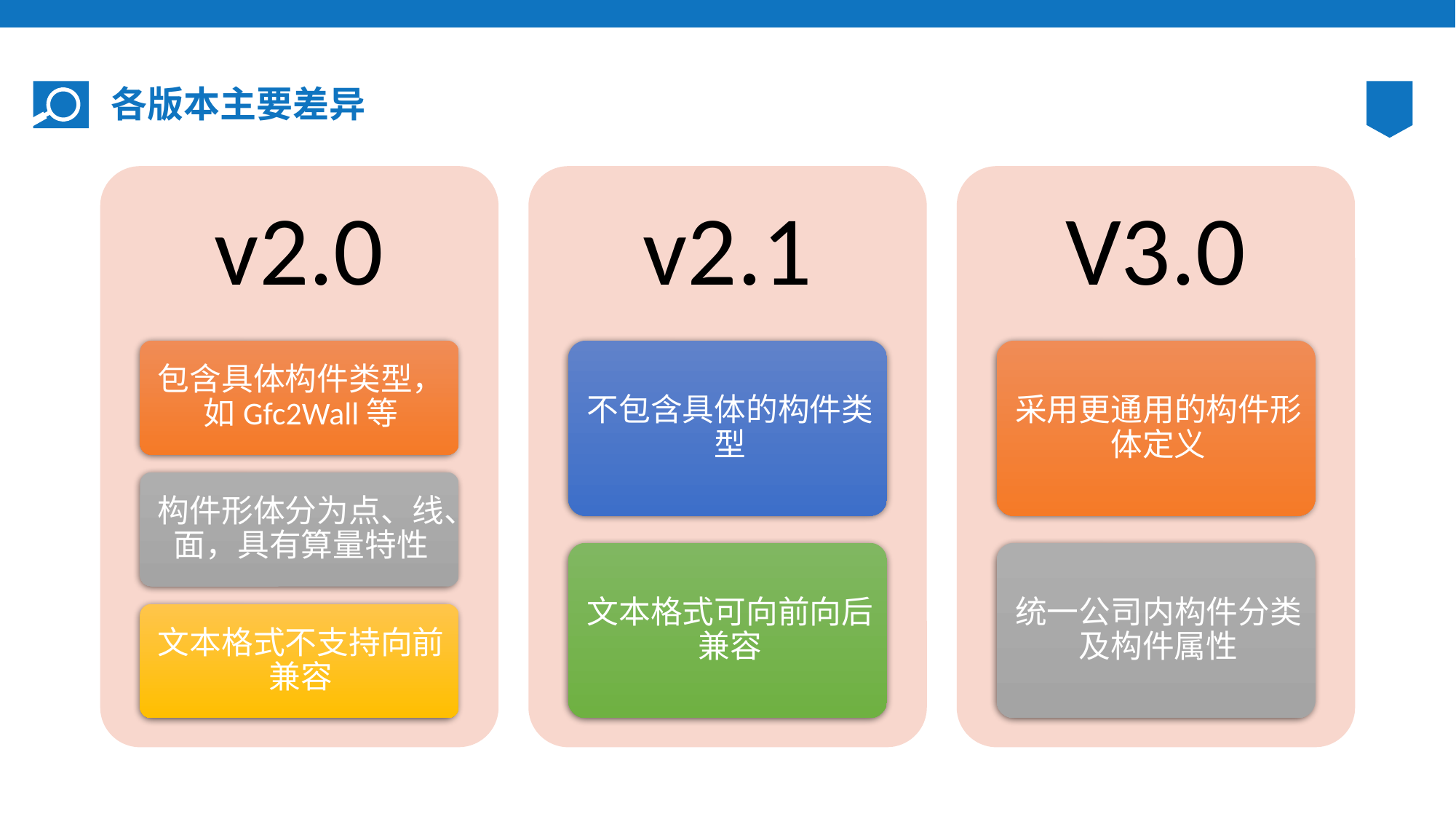

# 各版本主要差异
v2.0
包含具体构件类型，如Gfc2Wall等
构件形体分为点、线、面，具有算量特性
文本格式不支持向前兼容
v2.1
不包含具体的构件类型
文本格式可向前向后兼容
V3.0
采用更通用的构件形体定义
统一公司内构件分类及构件属性